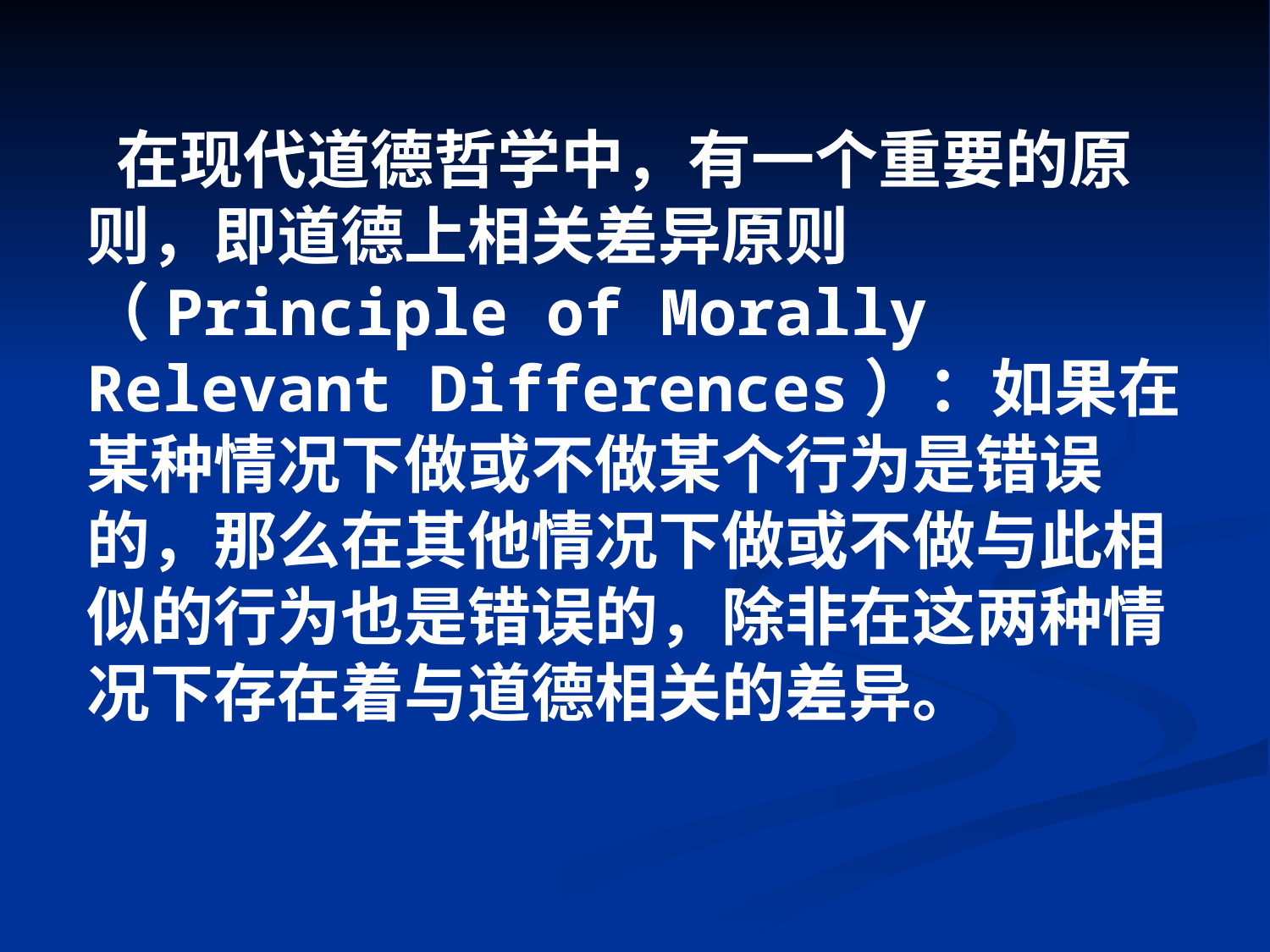

在现代道德哲学中，有一个重要的原则，即道德上相关差异原则（Principle of Morally Relevant Differences）：如果在某种情况下做或不做某个行为是错误的，那么在其他情况下做或不做与此相似的行为也是错误的，除非在这两种情况下存在着与道德相关的差异。